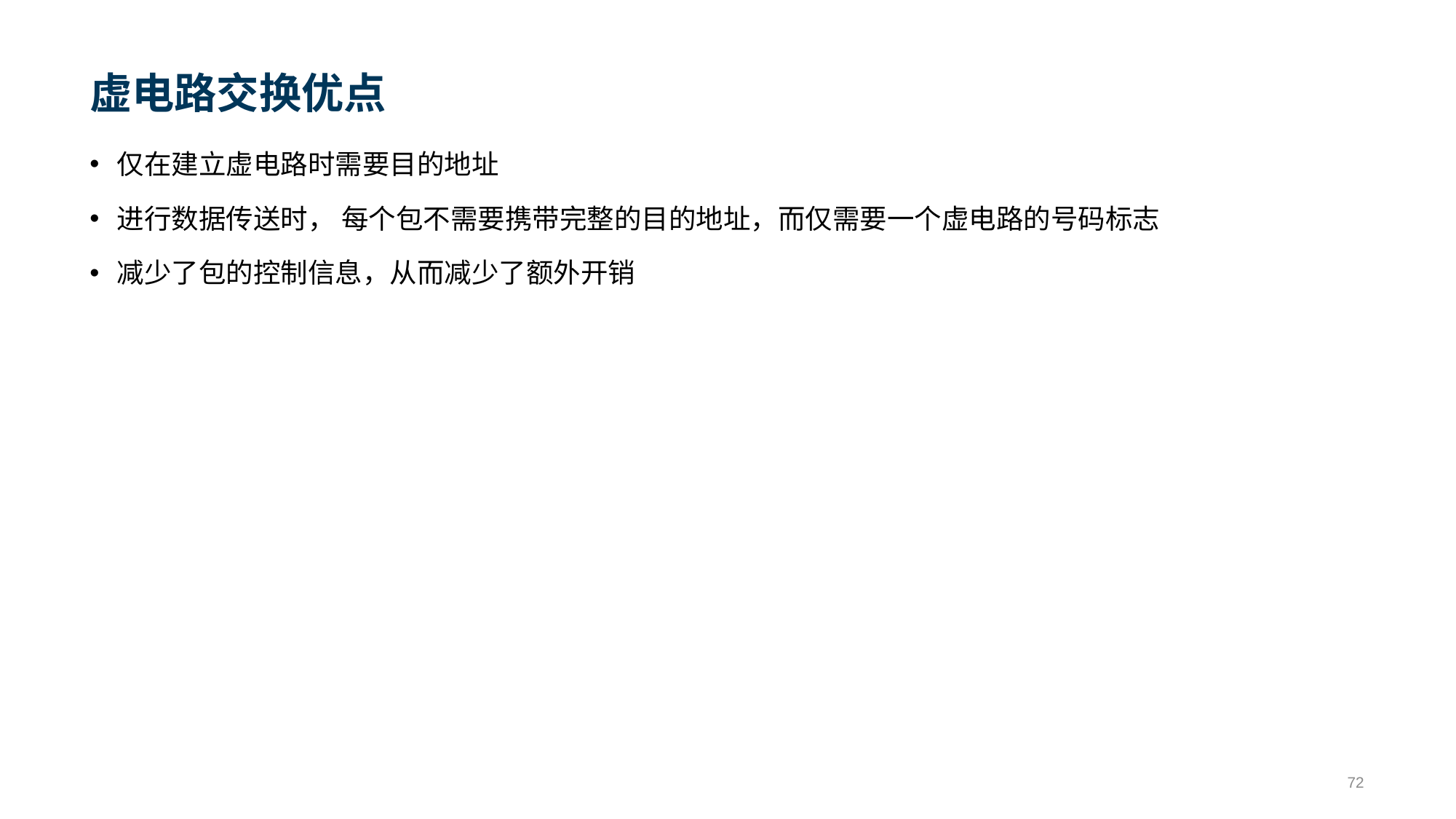

# 虚电路交换优点
仅在建立虚电路时需要目的地址
进行数据传送时， 每个包不需要携带完整的目的地址，而仅需要一个虚电路的号码标志
减少了包的控制信息，从而减少了额外开销
72